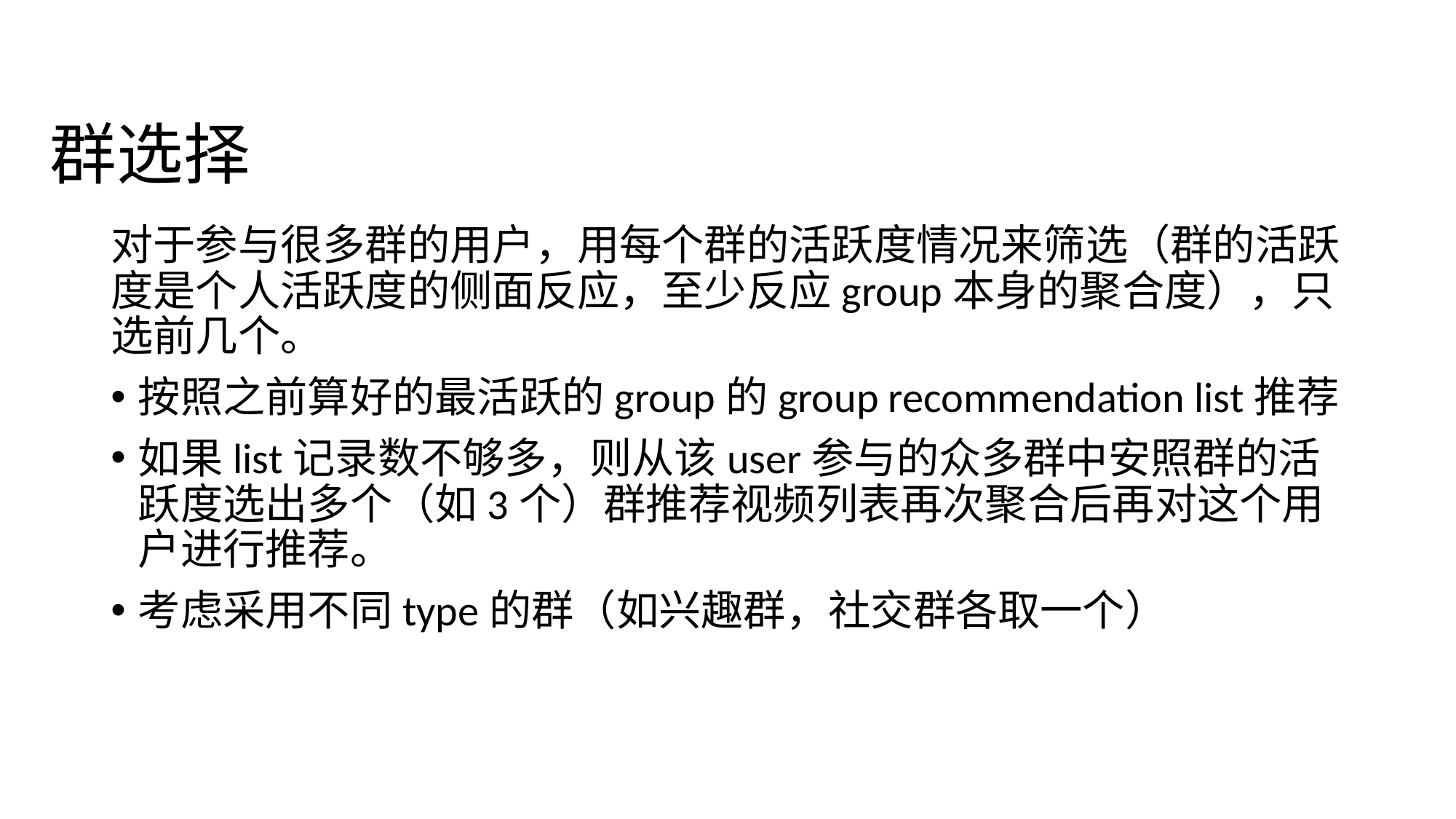

# 群选择
对于参与很多群的用户，用每个群的活跃度情况来筛选（群的活跃度是个人活跃度的侧面反应，至少反应group本身的聚合度），只选前几个。
按照之前算好的最活跃的group的group recommendation list推荐
如果list记录数不够多，则从该user参与的众多群中安照群的活跃度选出多个（如3个）群推荐视频列表再次聚合后再对这个用户进行推荐。
考虑采用不同type的群（如兴趣群，社交群各取一个）